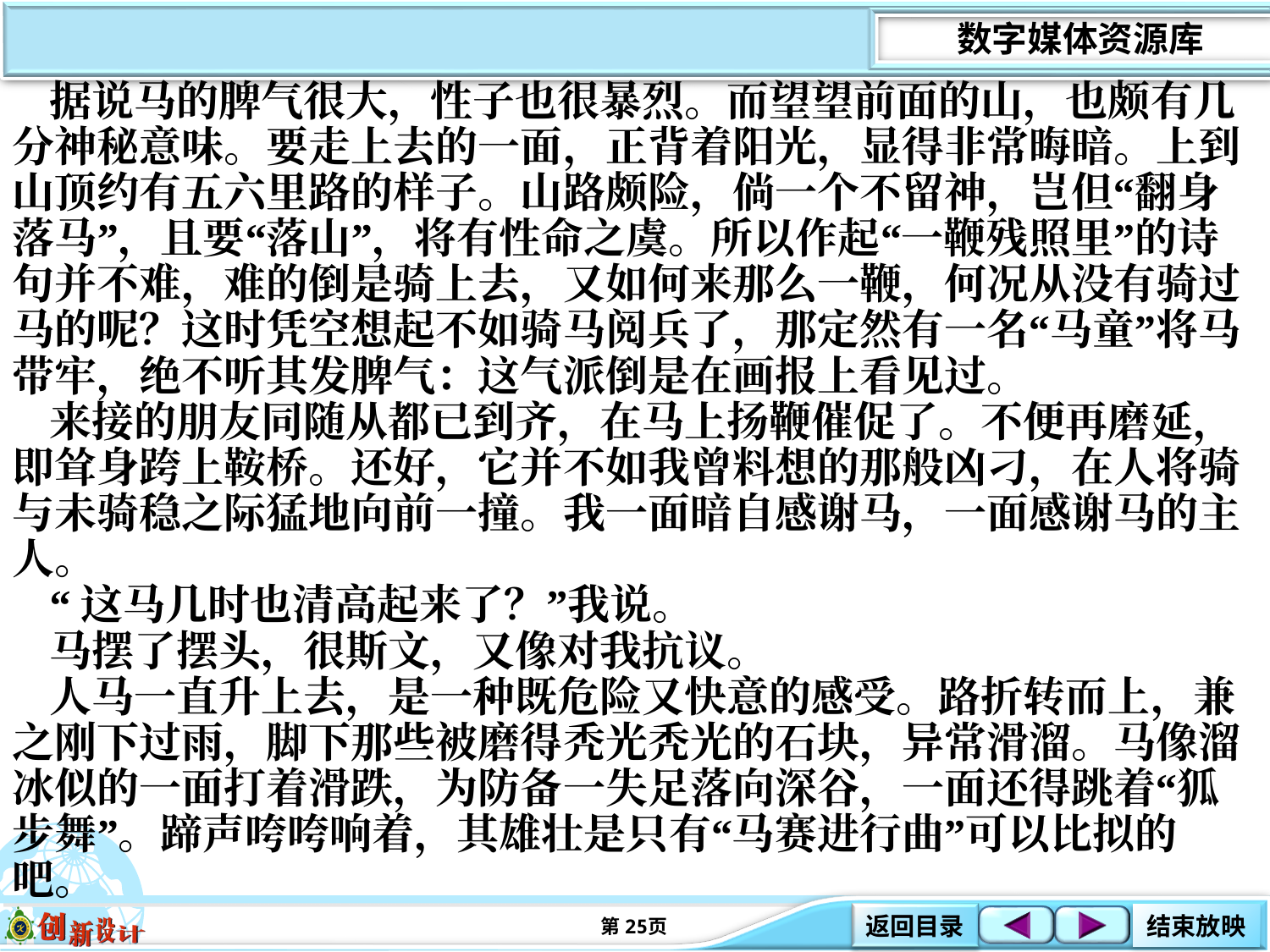

据说马的脾气很大，性子也很暴烈。而望望前面的山，也颇有几分神秘意味。要走上去的一面，正背着阳光，显得非常晦暗。上到山顶约有五六里路的样子。山路颇险，倘一个不留神，岂但“翻身落马”，且要“落山”，将有性命之虞。所以作起“一鞭残照里”的诗句并不难，难的倒是骑上去，又如何来那么一鞭，何况从没有骑过马的呢？这时凭空想起不如骑马阅兵了，那定然有一名“马童”将马带牢，绝不听其发脾气：这气派倒是在画报上看见过。
来接的朋友同随从都已到齐，在马上扬鞭催促了。不便再磨延，即耸身跨上鞍桥。还好，它并不如我曾料想的那般凶刁，在人将骑与未骑稳之际猛地向前一撞。我一面暗自感谢马，一面感谢马的主人。
“这马几时也清高起来了？”我说。
马摆了摆头，很斯文，又像对我抗议。
人马一直升上去，是一种既危险又快意的感受。路折转而上，兼之刚下过雨，脚下那些被磨得秃光秃光的石块，异常滑溜。马像溜冰似的一面打着滑跌，为防备一失足落向深谷，一面还得跳着“狐步舞”。蹄声咵咵响着，其雄壮是只有“马赛进行曲”可以比拟的吧。